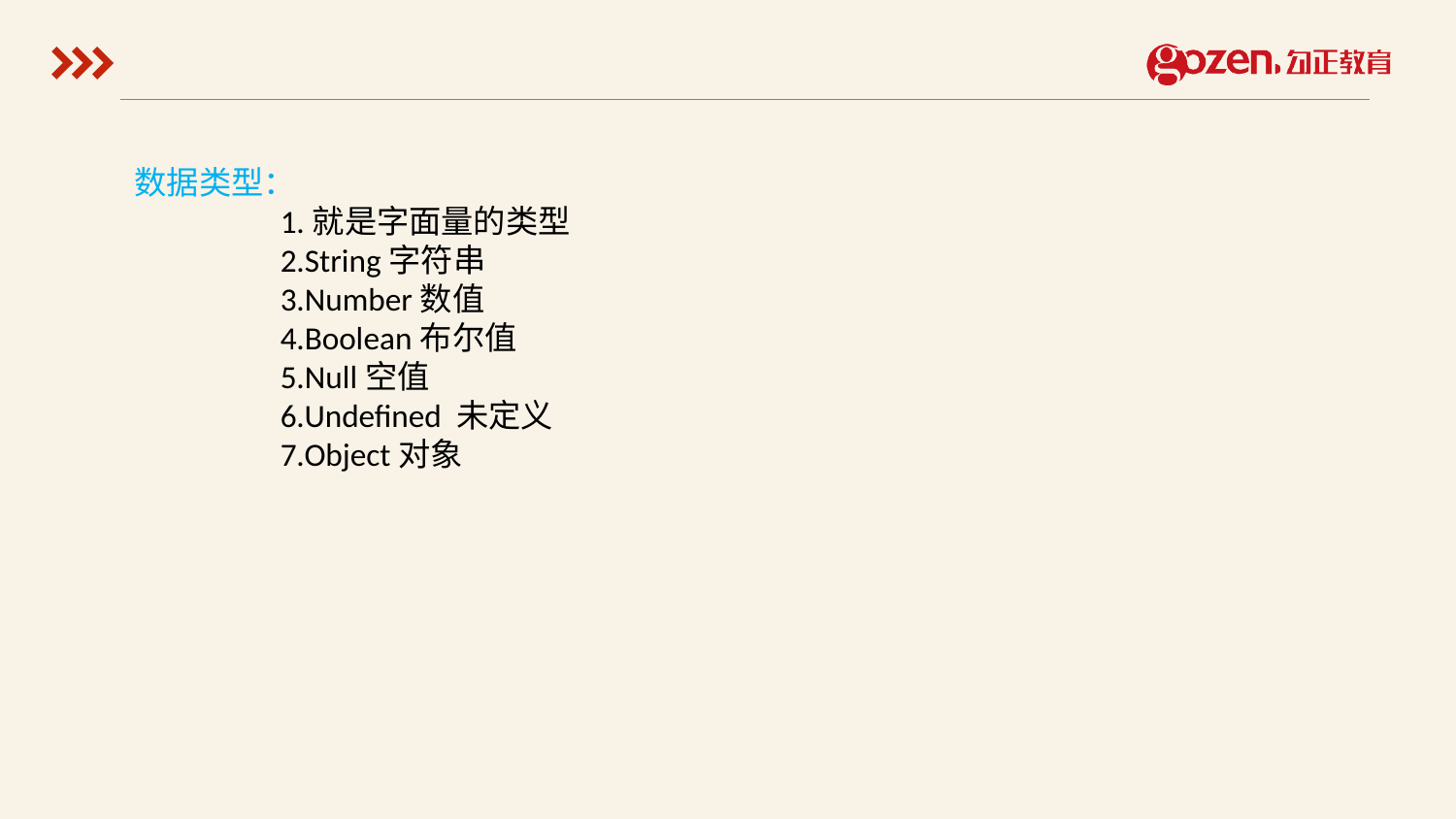

数据类型：
	1.就是字面量的类型
	2.String字符串
	3.Number数值
	4.Boolean布尔值
	5.Null空值
	6.Undefined 未定义
	7.Object对象